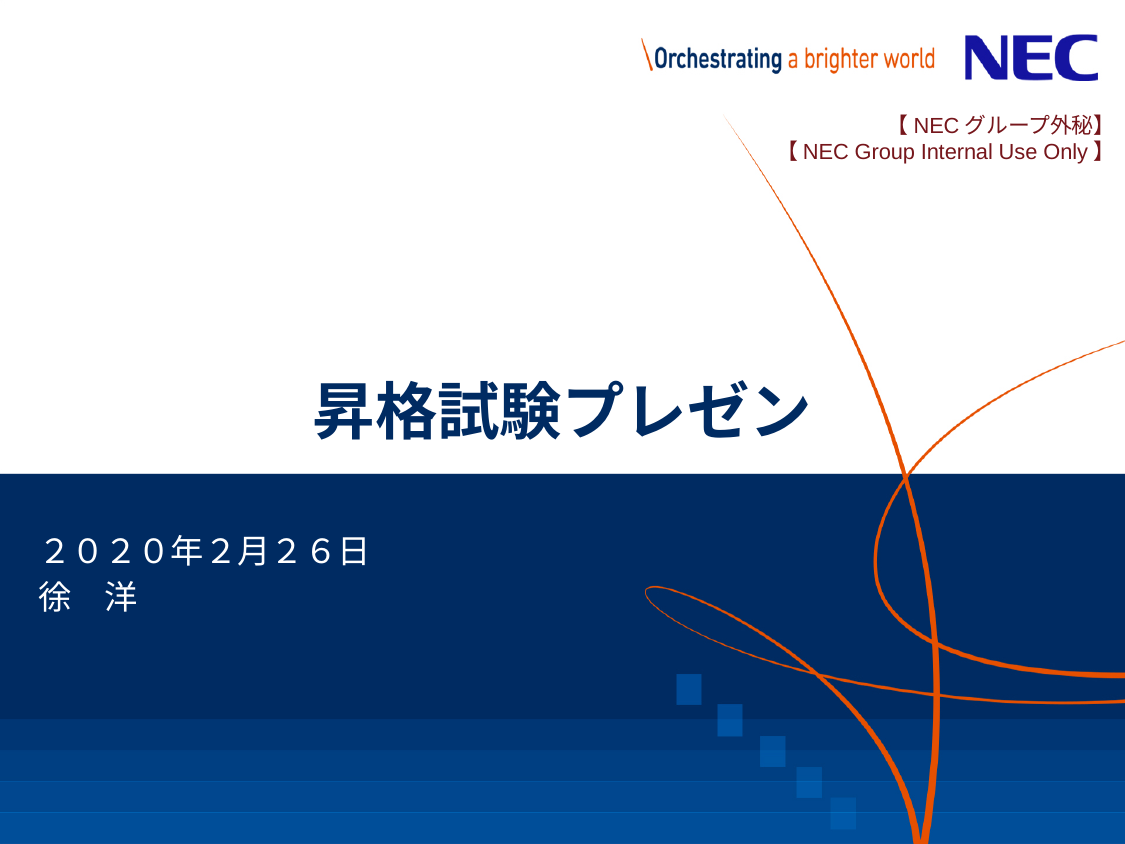

【NECグループ外秘】
【NEC Group Internal Use Only】
# 昇格試験プレゼン

２０２０年２月２６日
徐　洋